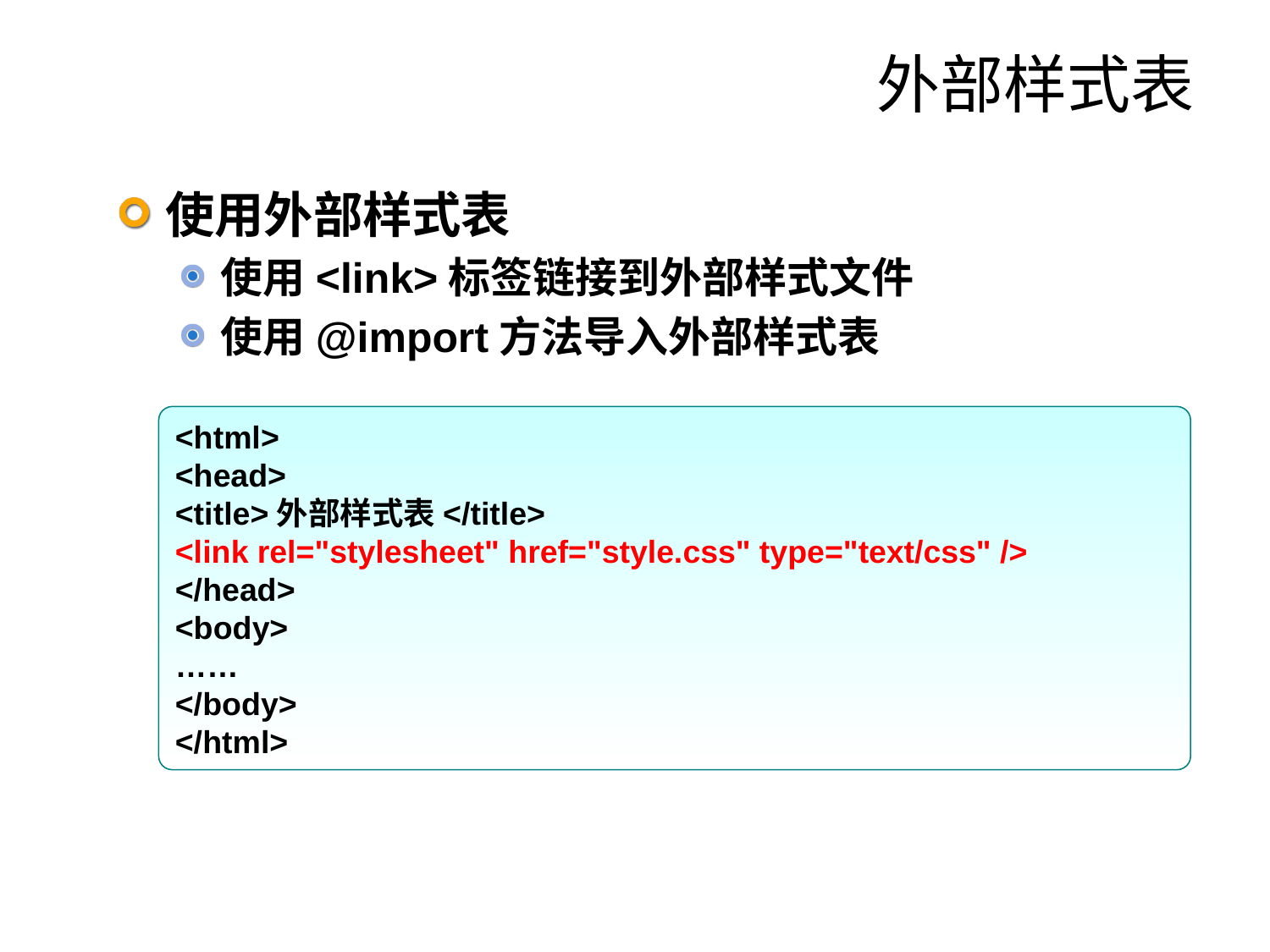

# 外部样式表
使用外部样式表
使用<link>标签链接到外部样式文件
使用@import方法导入外部样式表
<html>
<head>
<title>外部样式表</title>
<link rel="stylesheet" href="style.css" type="text/css" />
</head>
<body>
……
</body>
</html>